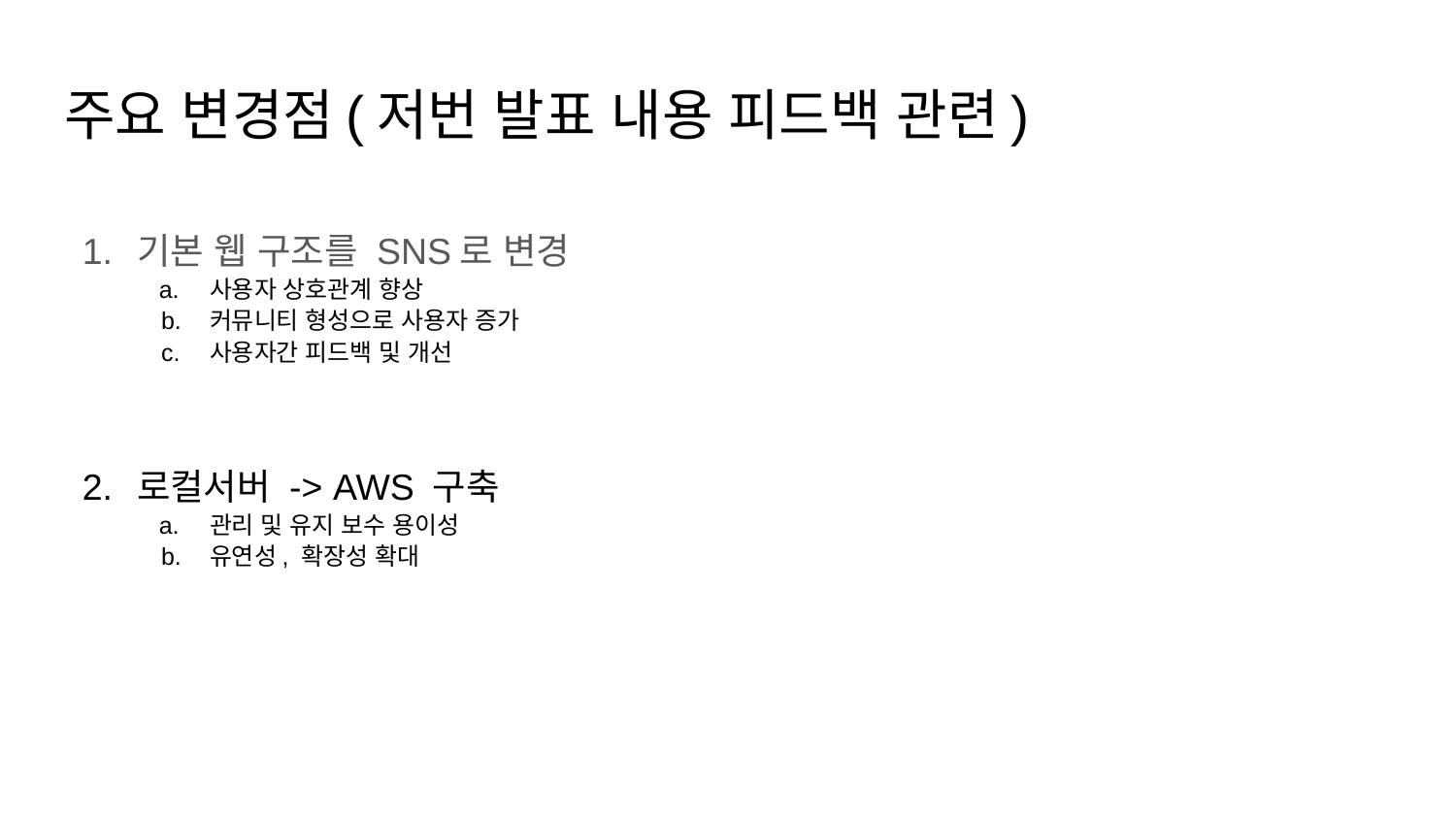

# 주요 변경점(저번 발표 내용 피드백 관련)
기본 웹 구조를 SNS로 변경
사용자 상호관계 향상
커뮤니티 형성으로 사용자 증가
사용자간 피드백 및 개선

로컬서버 -> AWS 구축
관리 및 유지 보수 용이성
유연성, 확장성 확대